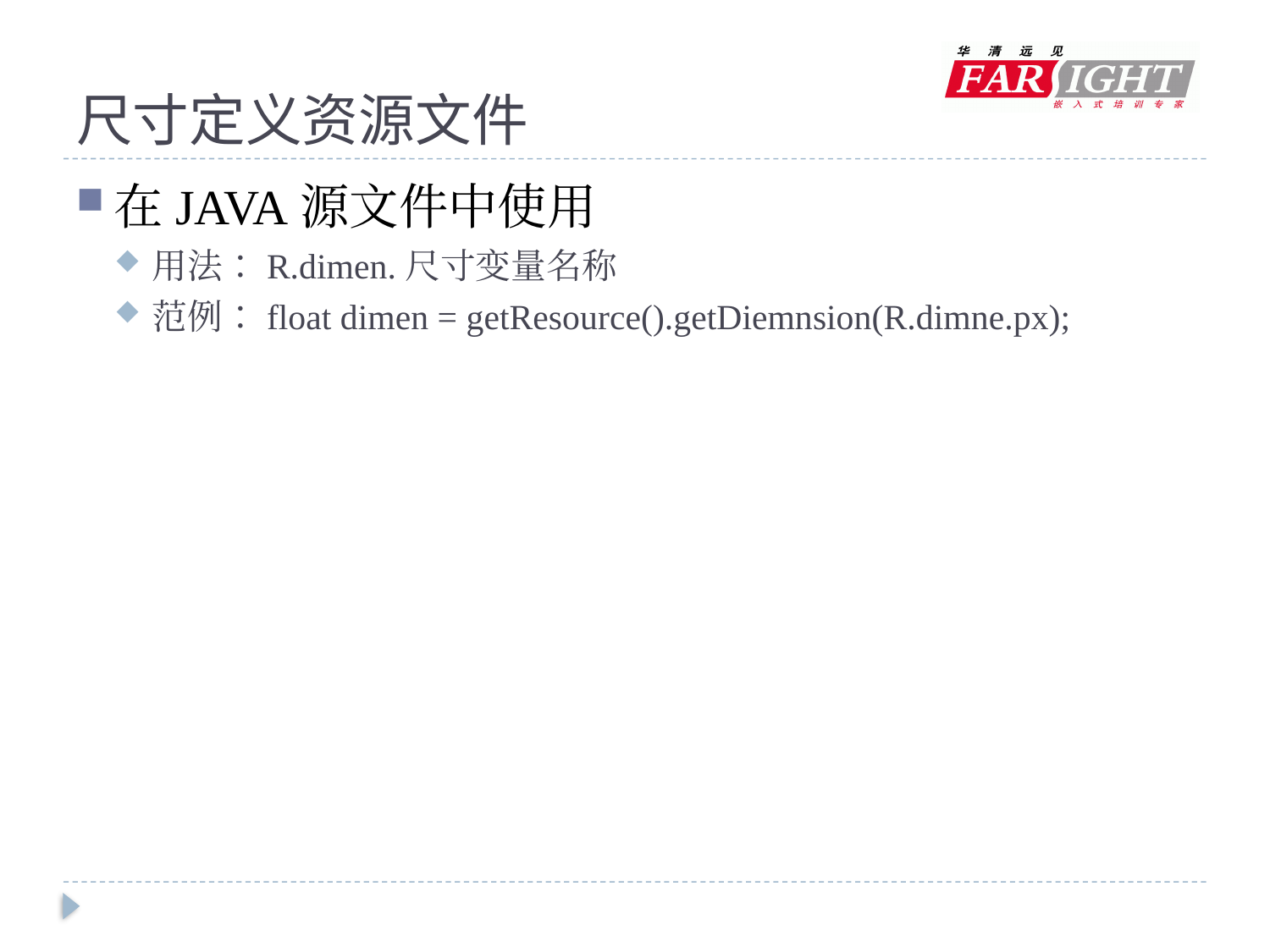

# 尺寸定义资源文件
在JAVA源文件中使用
用法：R.dimen.尺寸变量名称
范例：float dimen = getResource().getDiemnsion(R.dimne.px);